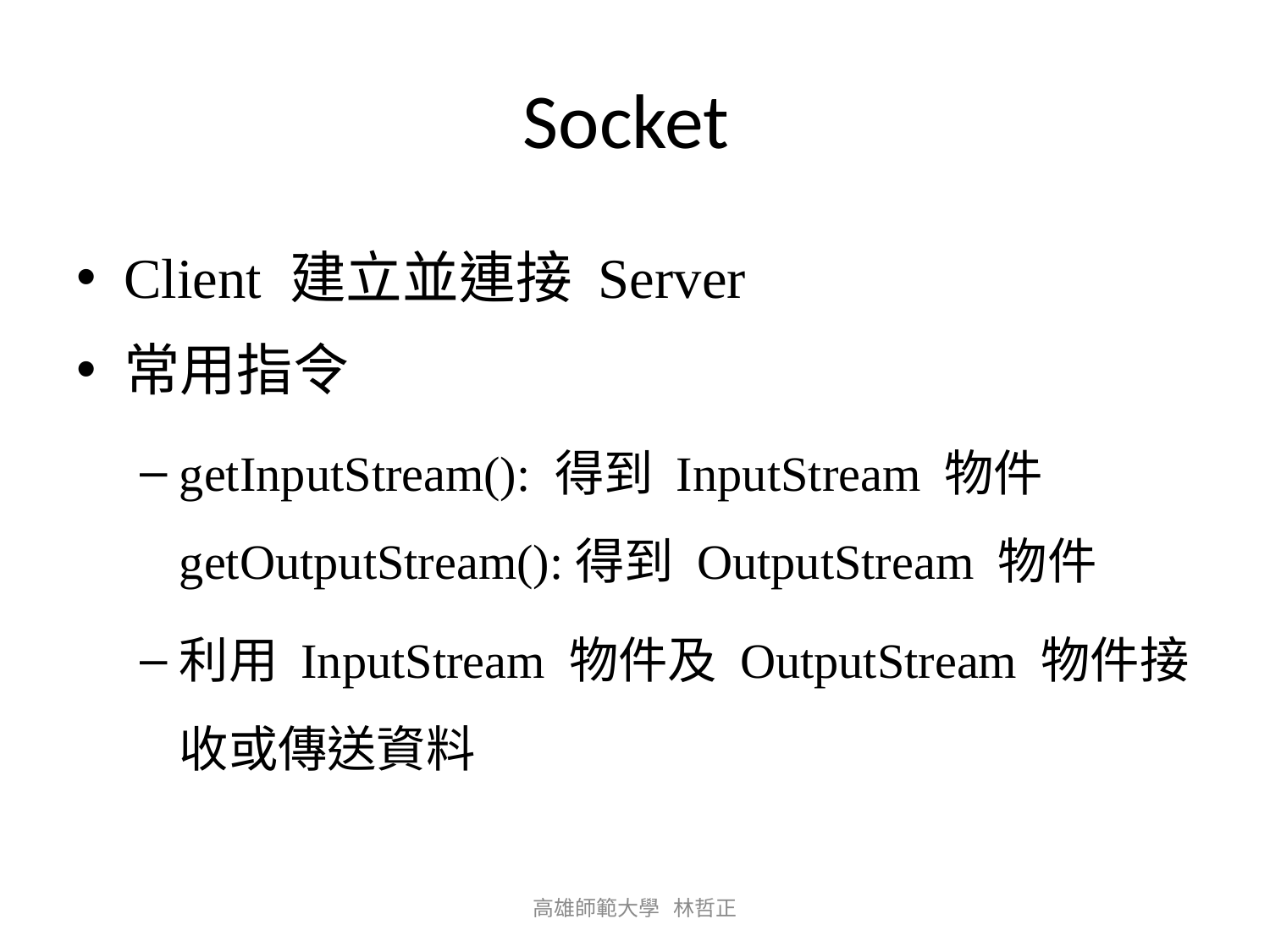

# Socket
Client 建立並連接 Server
常用指令
getInputStream(): 得到 InputStream 物件getOutputStream():得到 OutputStream 物件
利用 InputStream 物件及 OutputStream 物件接收或傳送資料

高雄師範大學  林哲正